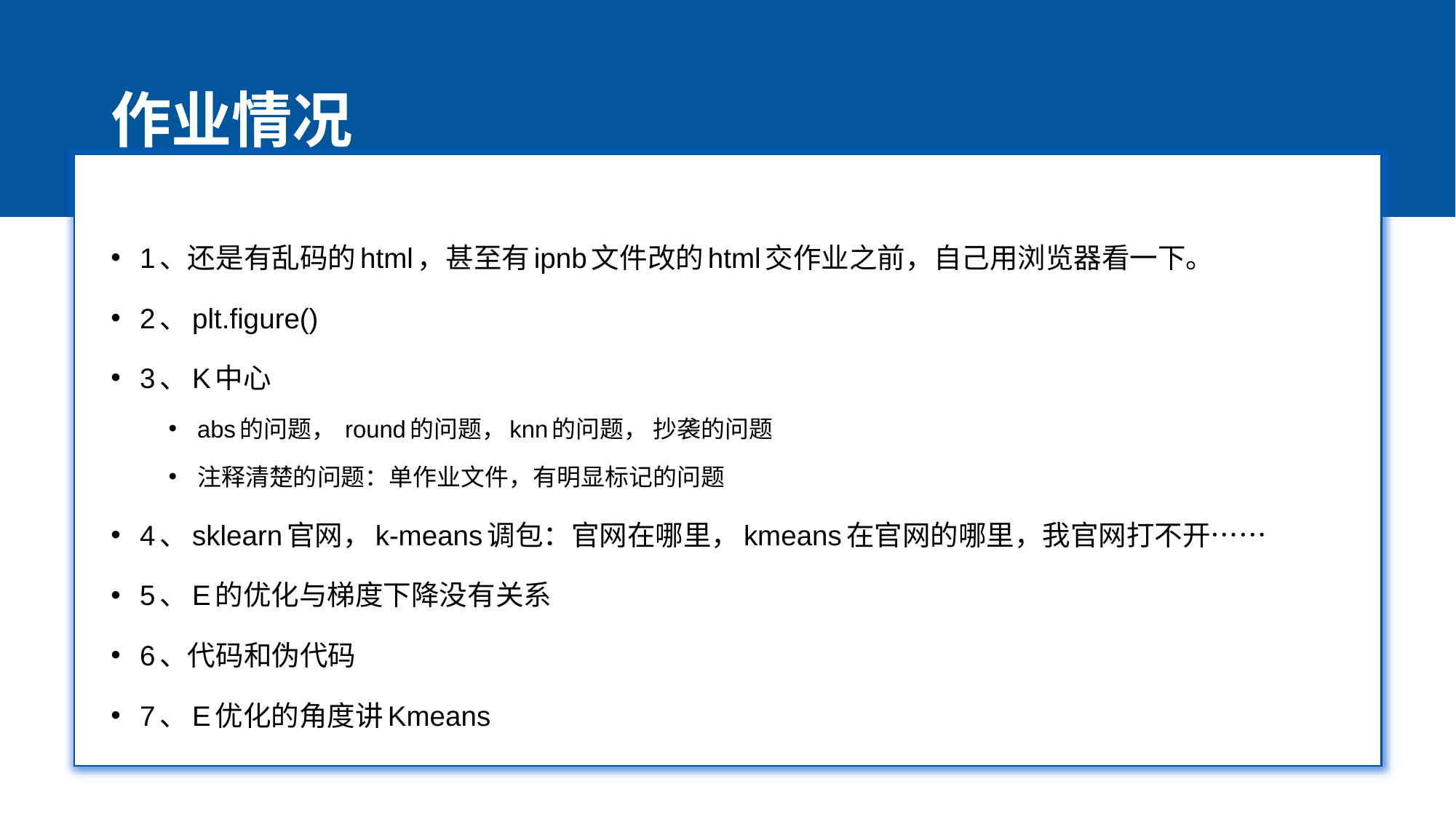

# 作业情况
1、还是有乱码的html，甚至有ipnb文件改的html交作业之前，自己用浏览器看一下。
2、plt.figure()
3、K中心
abs的问题， round的问题，knn的问题， 抄袭的问题
注释清楚的问题：单作业文件，有明显标记的问题
4、sklearn官网，k-means调包：官网在哪里，kmeans在官网的哪里，我官网打不开……
5、E的优化与梯度下降没有关系
6、代码和伪代码
7、E优化的角度讲Kmeans